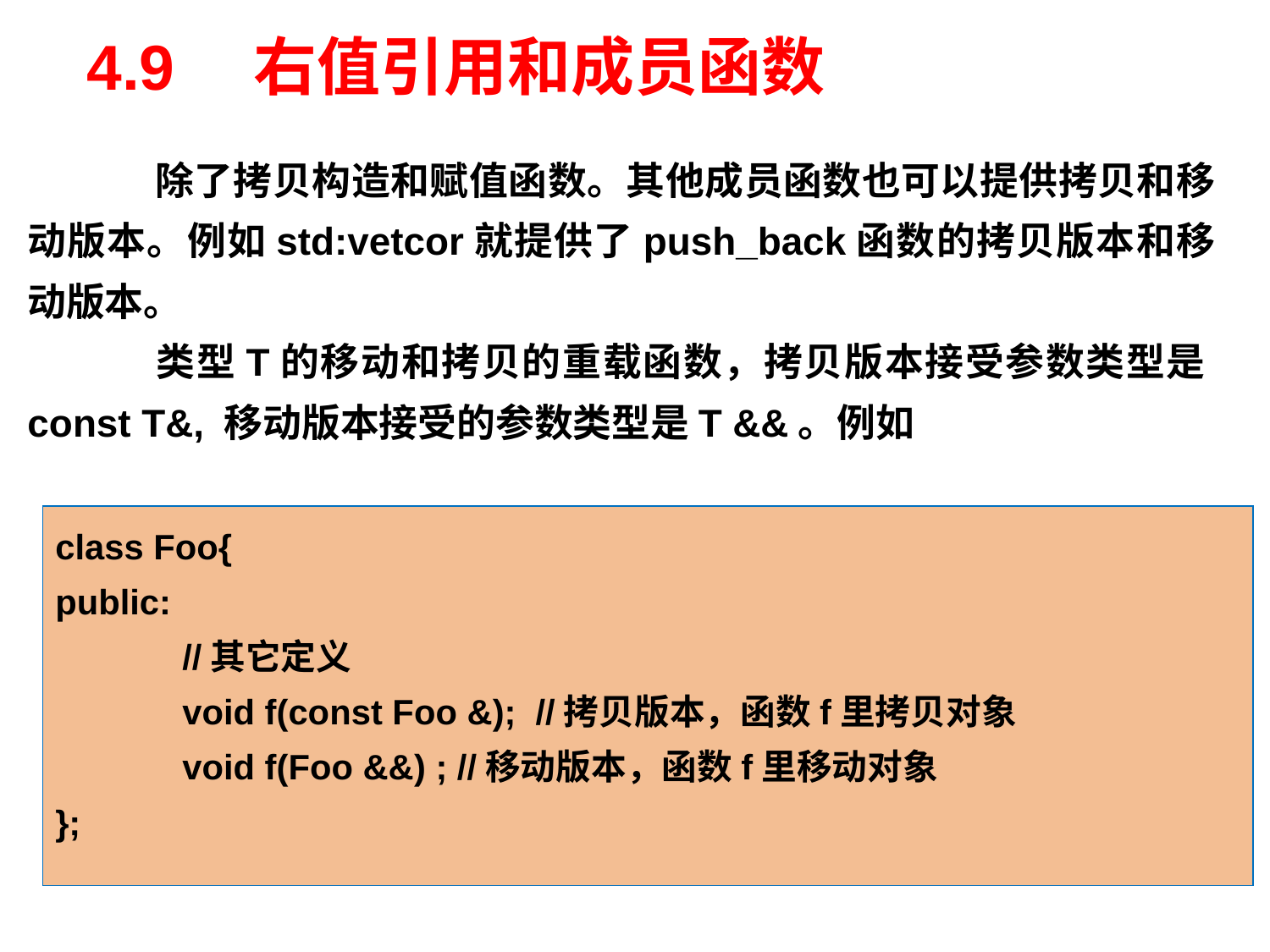

# 4.9　右值引用和成员函数
	除了拷贝构造和赋值函数。其他成员函数也可以提供拷贝和移动版本。例如std:vetcor就提供了push_back函数的拷贝版本和移动版本。
	类型T的移动和拷贝的重载函数，拷贝版本接受参数类型是const T&, 移动版本接受的参数类型是T &&。例如

class Foo{
public:
	//其它定义
	void f(const Foo &);  //拷贝版本，函数f里拷贝对象
	void f(Foo &&) ; //移动版本，函数f里移动对象
};